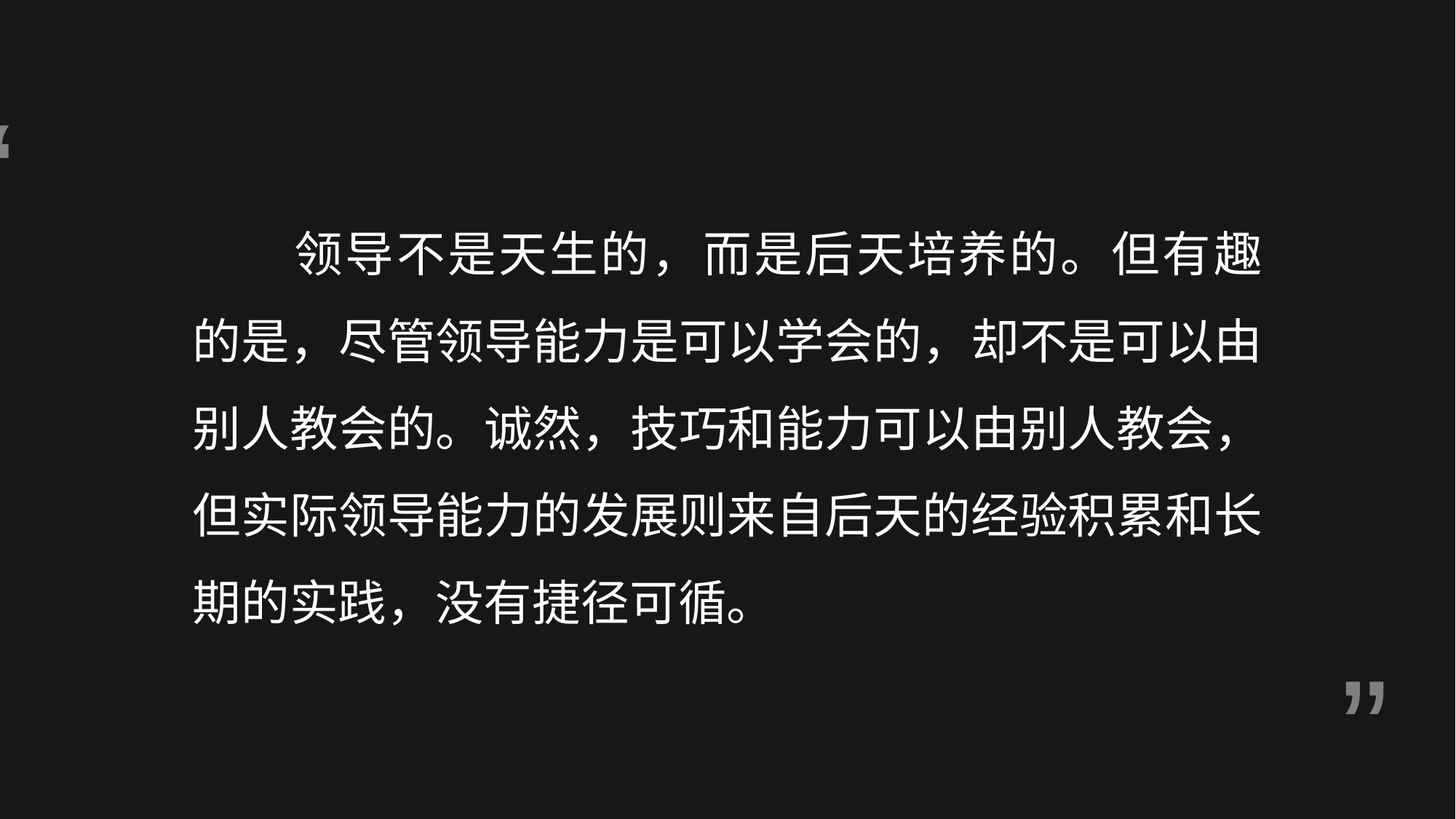

“
领导不是天生的，而是后天培养的。但有趣的是，尽管领导能力是可以学会的，却不是可以由别人教会的。诚然，技巧和能力可以由别人教会，但实际领导能力的发展则来自后天的经验积累和长期的实践，没有捷径可循。
”